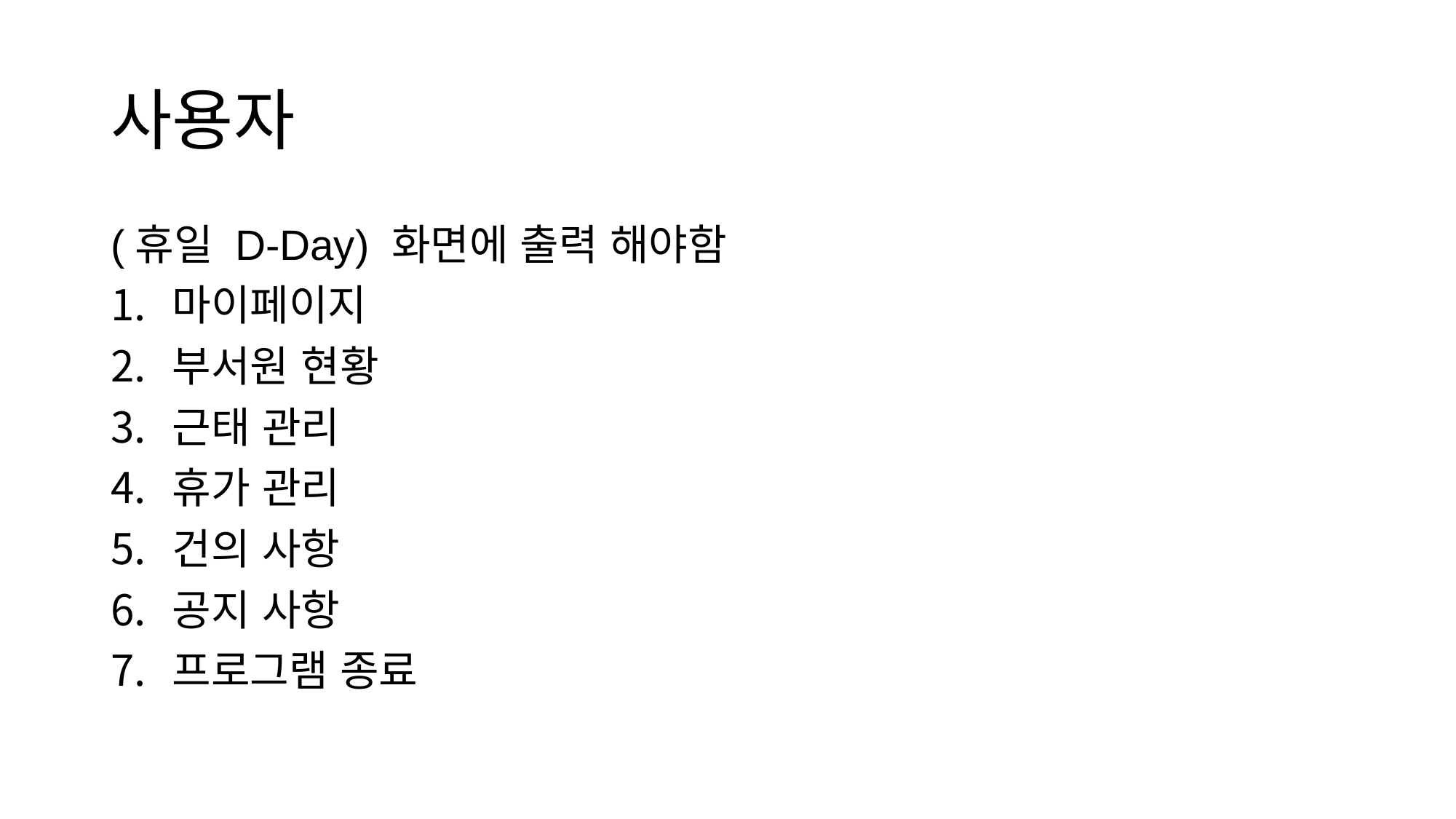

# 사용자
(휴일 D-Day) 화면에 출력 해야함
마이페이지
부서원 현황
근태 관리
휴가 관리
건의 사항
공지 사항
프로그램 종료